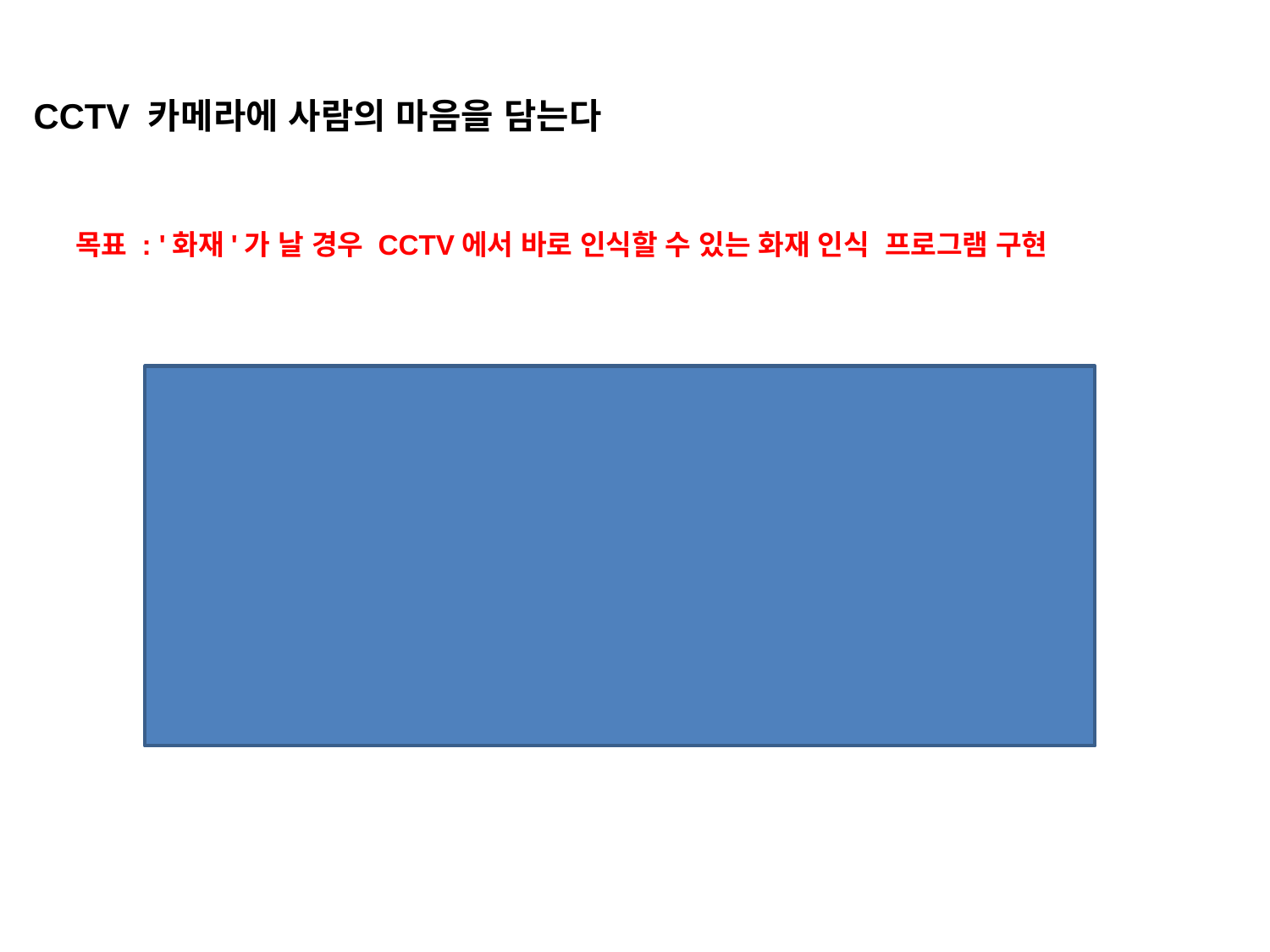

CCTV 카메라에 사람의 마음을 담는다
목표 : '화재'가 날 경우 CCTV에서 바로 인식할 수 있는 화재 인식  프로그램 구현